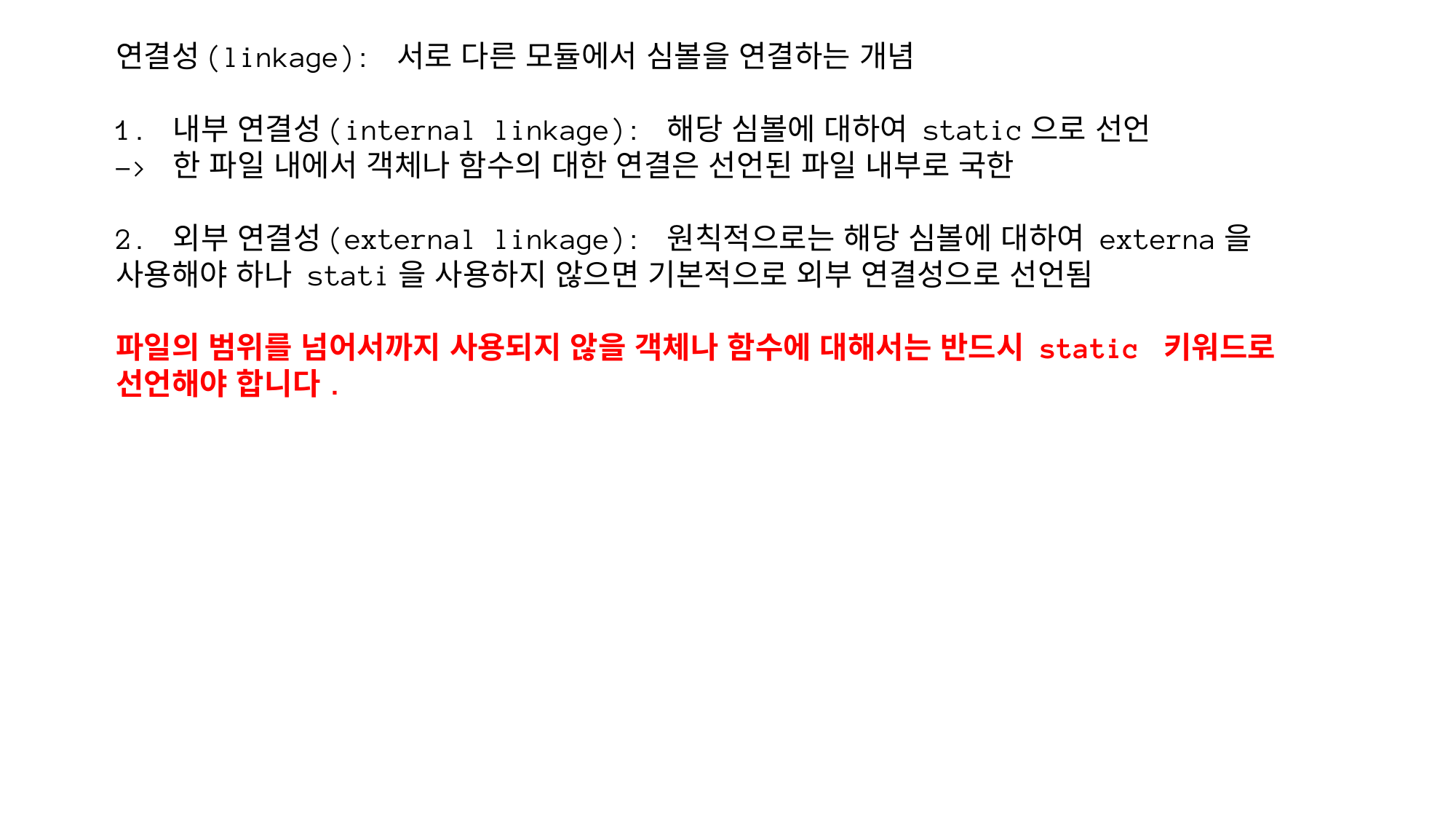

연결성(linkage): 서로 다른 모듈에서 심볼을 연결하는 개념

1. 내부 연결성(internal linkage): 해당 심볼에 대하여 static으로 선언
-> 한 파일 내에서 객체나 함수의 대한 연결은 선언된 파일 내부로 국한

2. 외부 연결성(external linkage): 원칙적으로는 해당 심볼에 대하여 externa을
사용해야 하나 stati을 사용하지 않으면 기본적으로 외부 연결성으로 선언됨

파일의 범위를 넘어서까지 사용되지 않을 객체나 함수에 대해서는 반드시 static 키워드로
선언해야 합니다.